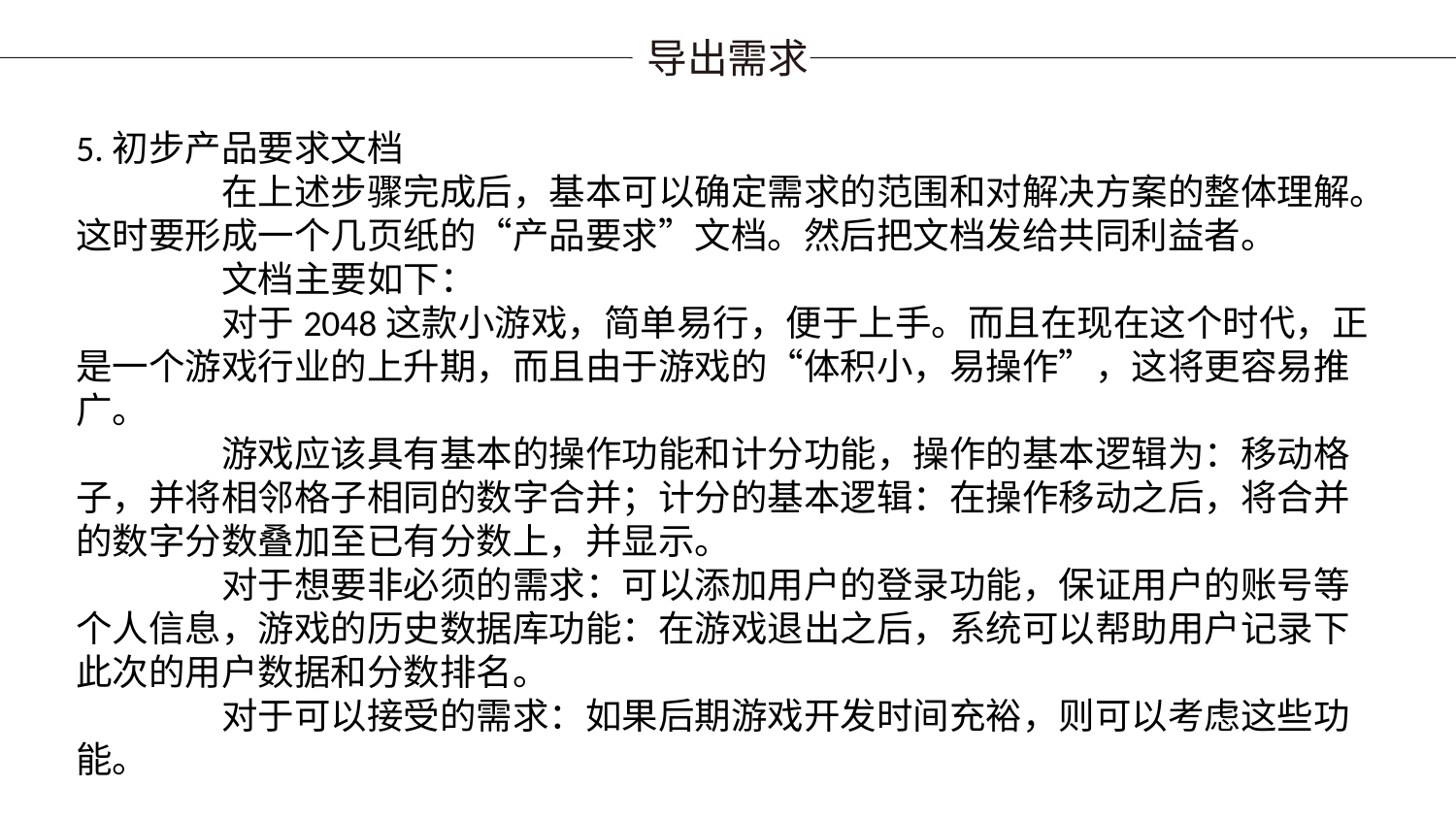

导出需求

5.初步产品要求文档
	在上述步骤完成后，基本可以确定需求的范围和对解决方案的整体理解。这时要形成一个几页纸的“产品要求”文档。然后把文档发给共同利益者。
	文档主要如下：
	对于2048这款小游戏，简单易行，便于上手。而且在现在这个时代，正是一个游戏行业的上升期，而且由于游戏的“体积小，易操作”，这将更容易推广。
	游戏应该具有基本的操作功能和计分功能，操作的基本逻辑为：移动格子，并将相邻格子相同的数字合并；计分的基本逻辑：在操作移动之后，将合并的数字分数叠加至已有分数上，并显示。
	对于想要非必须的需求：可以添加用户的登录功能，保证用户的账号等个人信息，游戏的历史数据库功能：在游戏退出之后，系统可以帮助用户记录下此次的用户数据和分数排名。
	对于可以接受的需求：如果后期游戏开发时间充裕，则可以考虑这些功能。